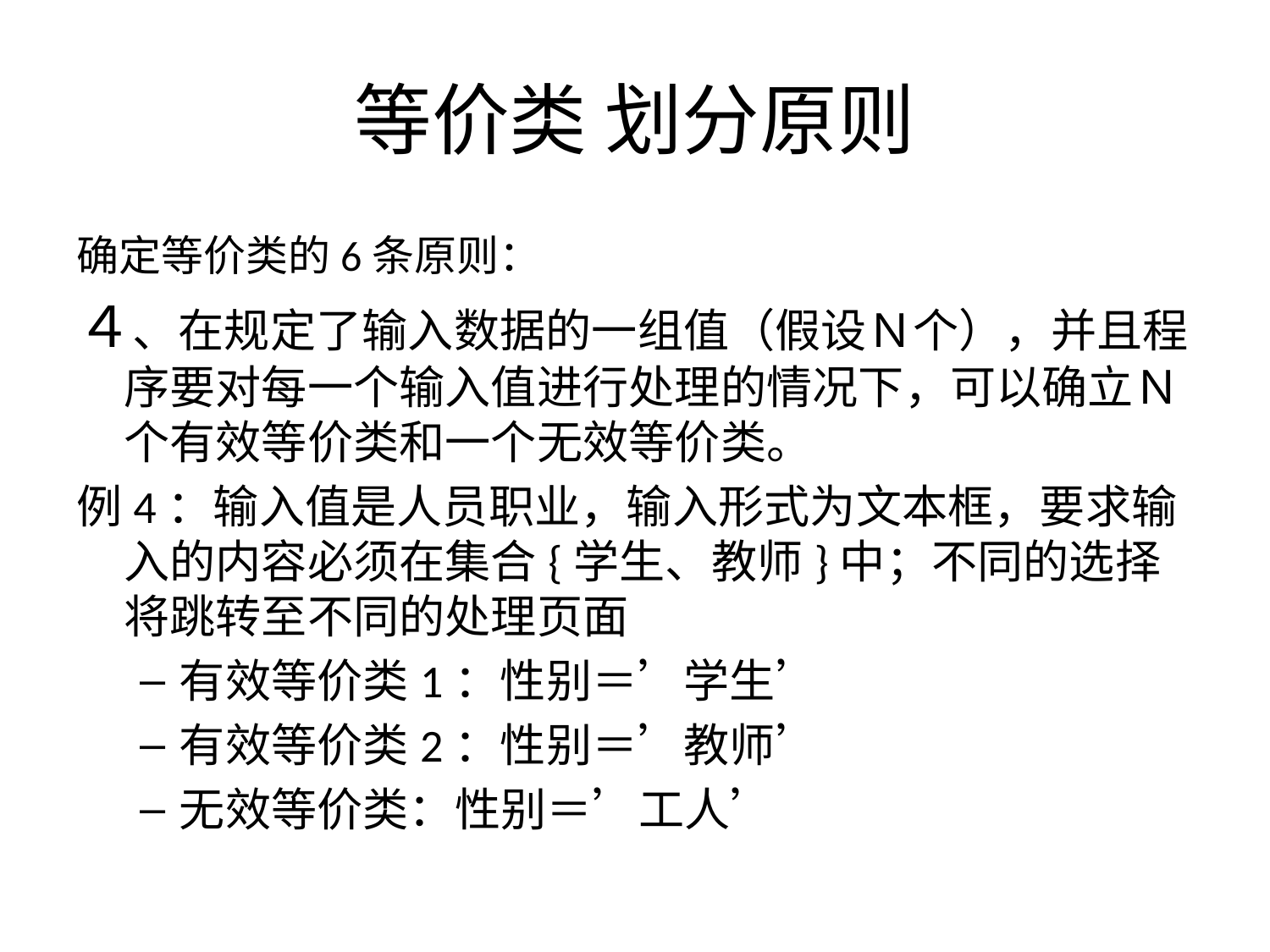

# 等价类 划分原则
确定等价类的6条原则：
４、在规定了输入数据的一组值（假设Ｎ个），并且程序要对每一个输入值进行处理的情况下，可以确立Ｎ个有效等价类和一个无效等价类。
例4：输入值是人员职业，输入形式为文本框，要求输入的内容必须在集合{学生、教师}中；不同的选择将跳转至不同的处理页面
有效等价类1：性别＝’学生’
有效等价类2：性别＝’教师’
无效等价类：性别＝’工人’